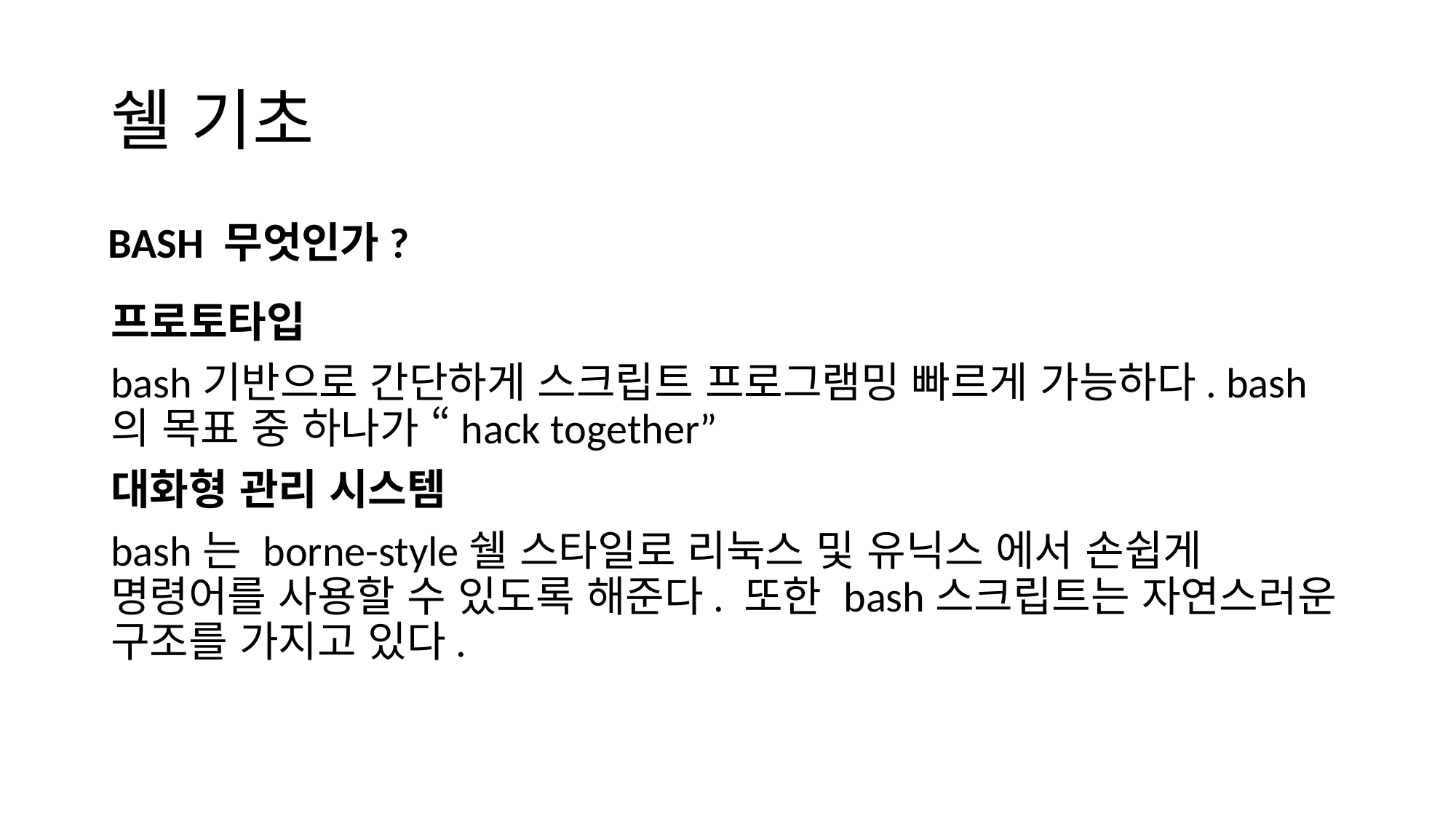

# 쉘 기초
BASH 무엇인가?
프로토타입
bash기반으로 간단하게 스크립트 프로그램밍 빠르게 가능하다. bash의 목표 중 하나가 “hack together”
대화형 관리 시스템
bash는 borne-style쉘 스타일로 리눅스 및 유닉스 에서 손쉽게 명령어를 사용할 수 있도록 해준다. 또한 bash스크립트는 자연스러운 구조를 가지고 있다.